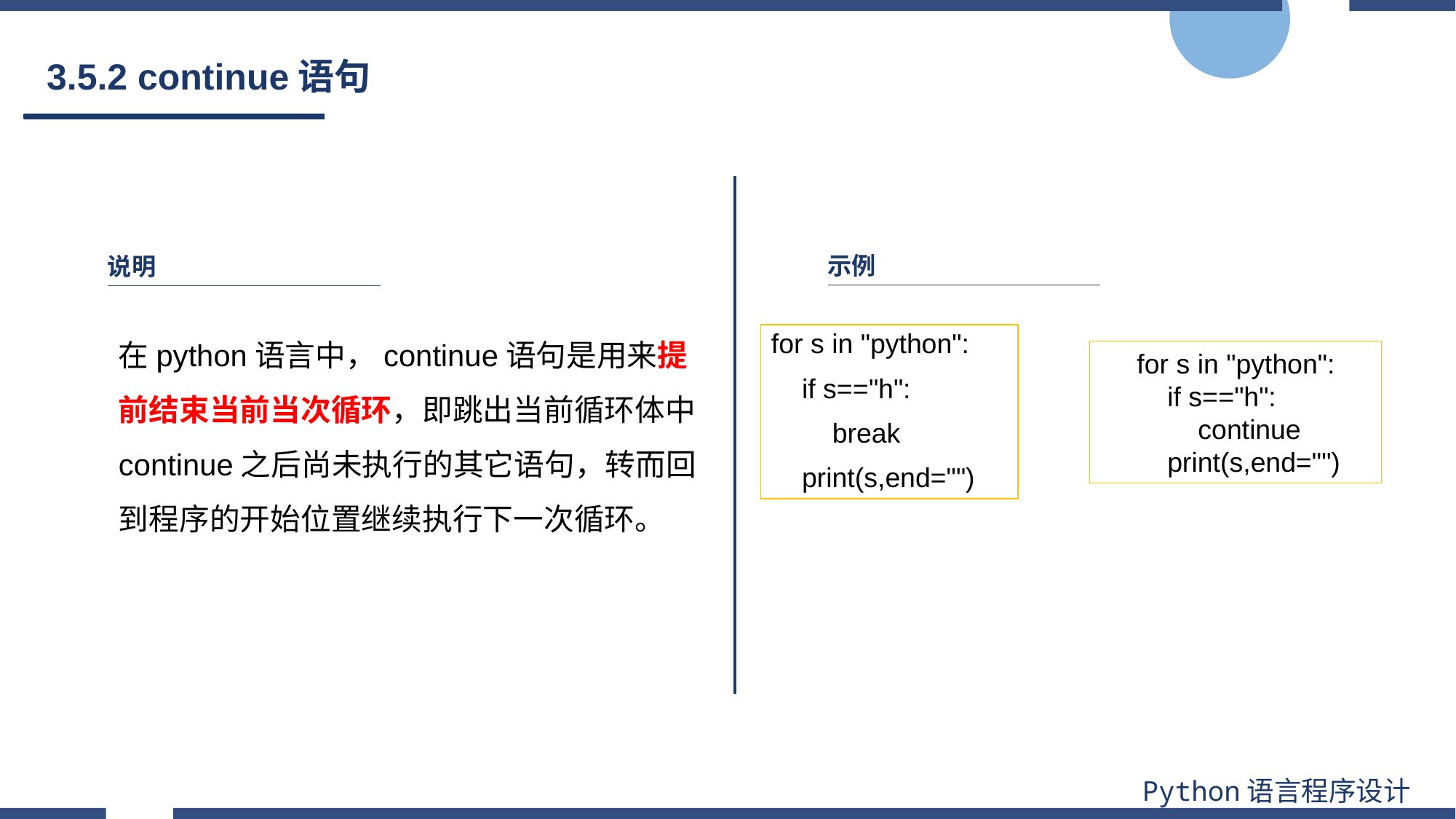

# 3.5.2 continue语句
示例
说明
在python语言中，continue语句是用来提前结束当前当次循环，即跳出当前循环体中continue之后尚未执行的其它语句，转而回到程序的开始位置继续执行下一次循环。
for s in "python":
    if s=="h":
        break
    print(s,end="")
for s in "python":
    if s=="h":
        continue
    print(s,end="")